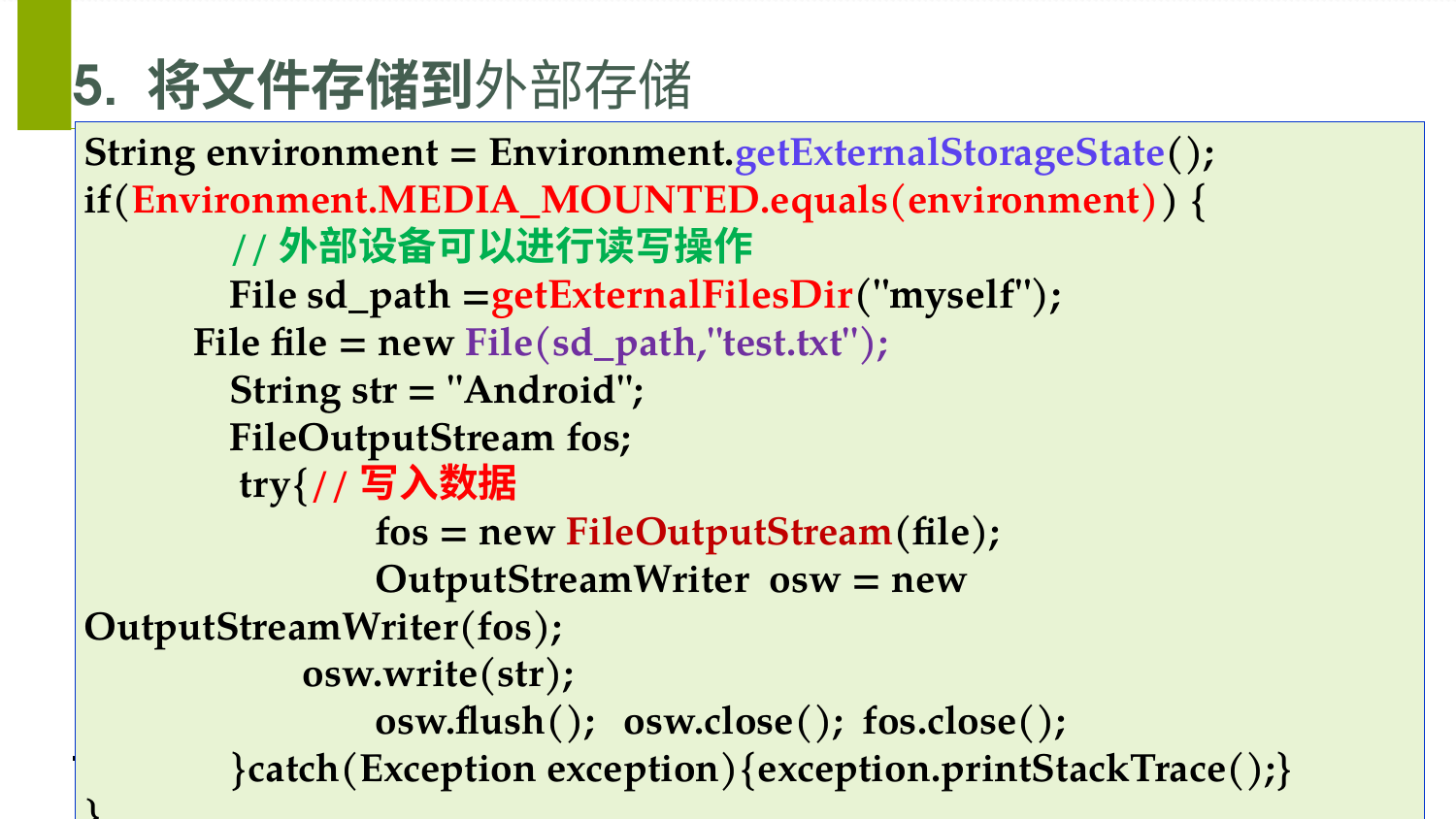

# 5. 将文件存储到外部存储
String environment = Environment.getExternalStorageState();
if(Environment.MEDIA_MOUNTED.equals(environment)) {
	//外部设备可以进行读写操作
	File sd_path =getExternalFilesDir("myself");
           File file = new File(sd_path,"test.txt");
	String str = "Android";
	FileOutputStream fos;
	 try{//写入数据
		fos = new FileOutputStream(file);
		OutputStreamWriter  osw = new OutputStreamWriter(fos);
                      osw.write(str);
		osw.flush();   osw.close();  fos.close();
	}catch(Exception exception){exception.printStackTrace();}
}